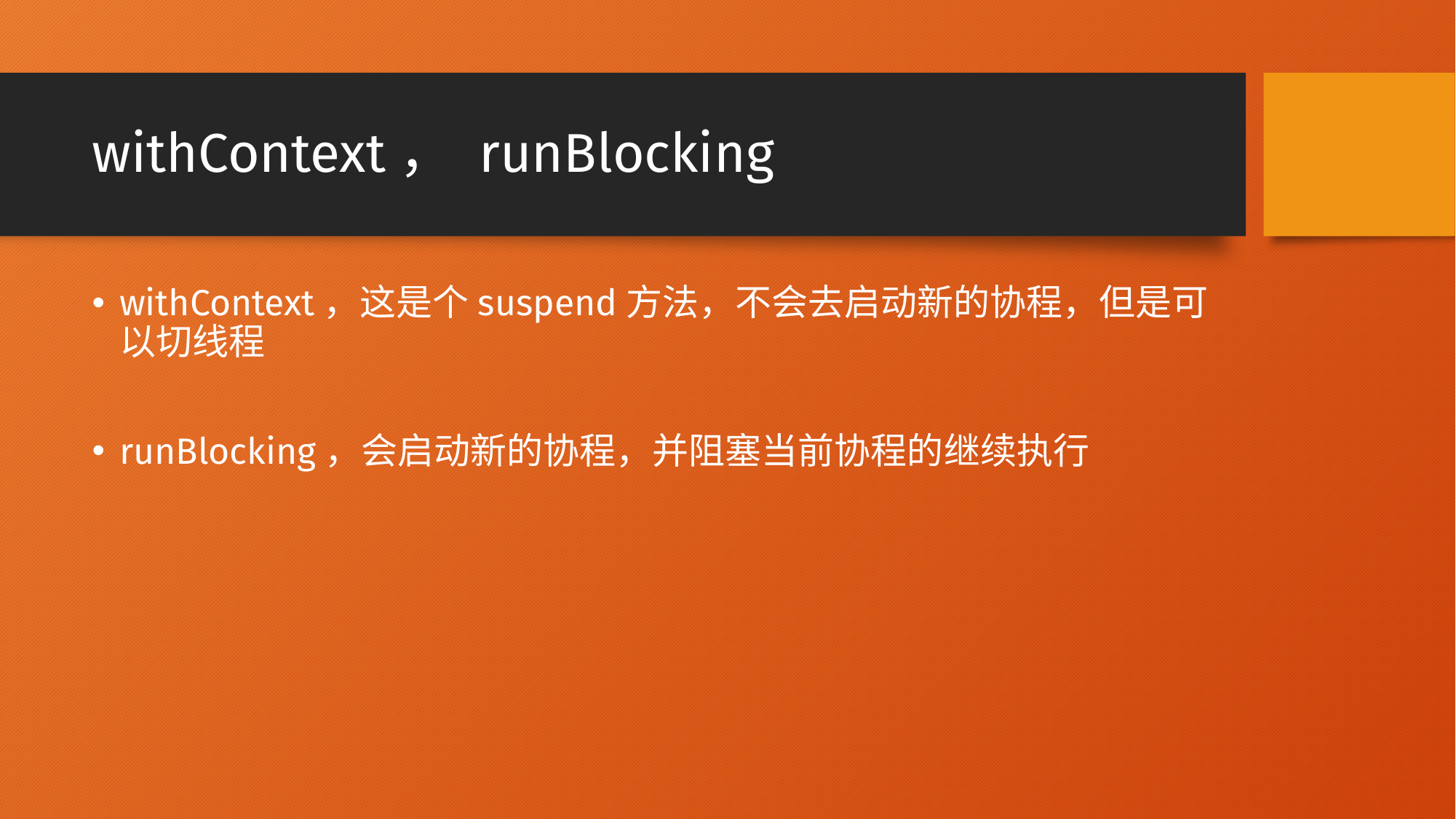

# withContext， runBlocking
withContext，这是个suspend方法，不会去启动新的协程，但是可以切线程

runBlocking，会启动新的协程，并阻塞当前协程的继续执行